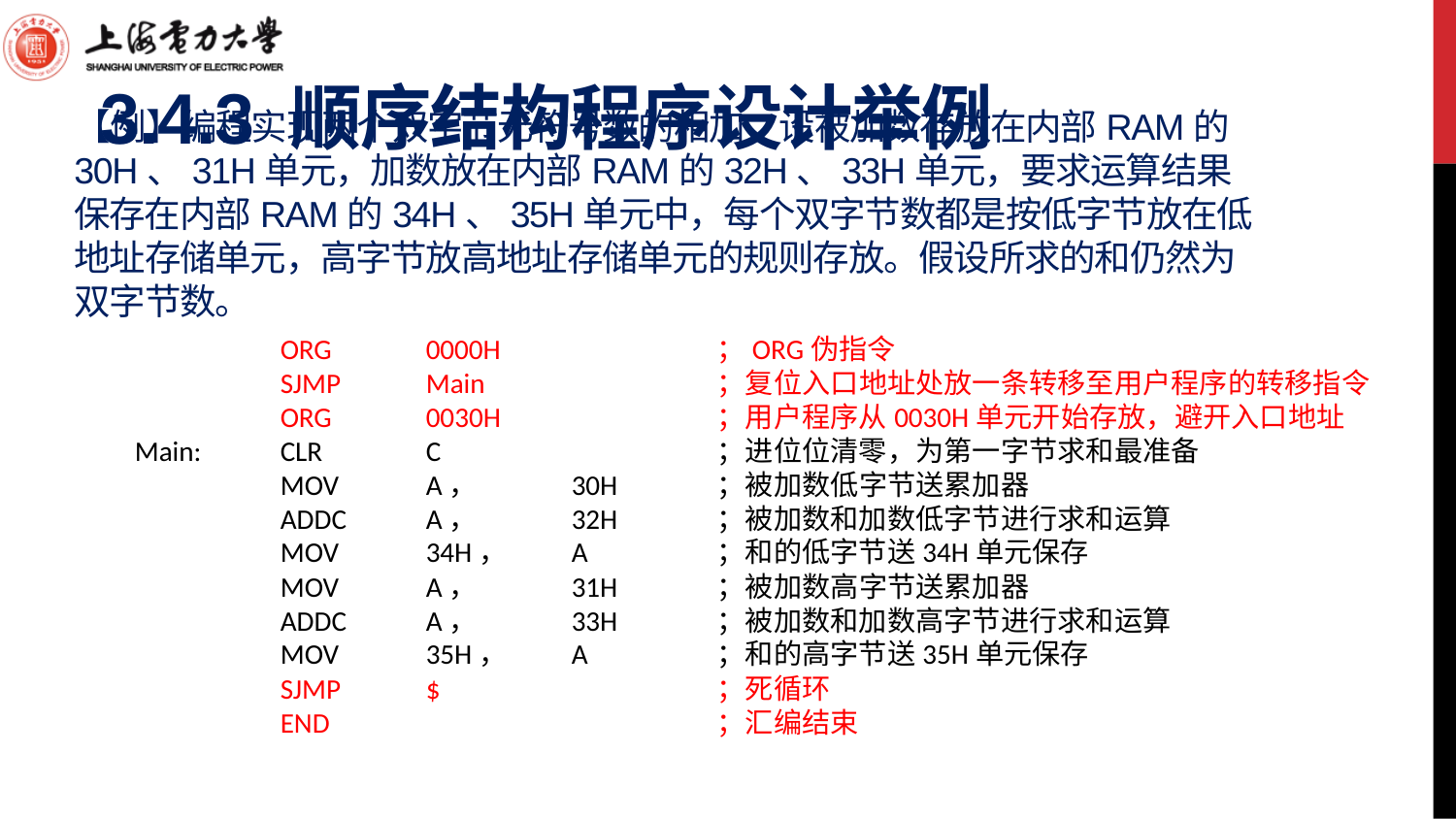

3.4.3 顺序结构程序设计举例
# 【例】编程实现两个双字节无符号数的相加，设被加数存放在内部RAM的30H、31H单元，加数放在内部RAM的32H、33H单元，要求运算结果保存在内部RAM的34H、35H单元中，每个双字节数都是按低字节放在低地址存储单元，高字节放高地址存储单元的规则存放。假设所求的和仍然为双字节数。
	ORG	0000H		；ORG伪指令
	SJMP	Main		；复位入口地址处放一条转移至用户程序的转移指令
	ORG	0030H		；用户程序从0030H单元开始存放，避开入口地址

          	SJMP	$		；死循环
	END			；汇编结束

Main:	CLR 	C		；进位位清零，为第一字节求和最准备
	MOV 	A，	30H	；被加数低字节送累加器
	ADDC	A，	32H	；被加数和加数低字节进行求和运算
	MOV	34H，	A 	；和的低字节送34H单元保存
	MOV	A，	31H	；被加数高字节送累加器
	ADDC	A，	33H	；被加数和加数高字节进行求和运算
	MOV	35H，	A 	；和的高字节送35H单元保存